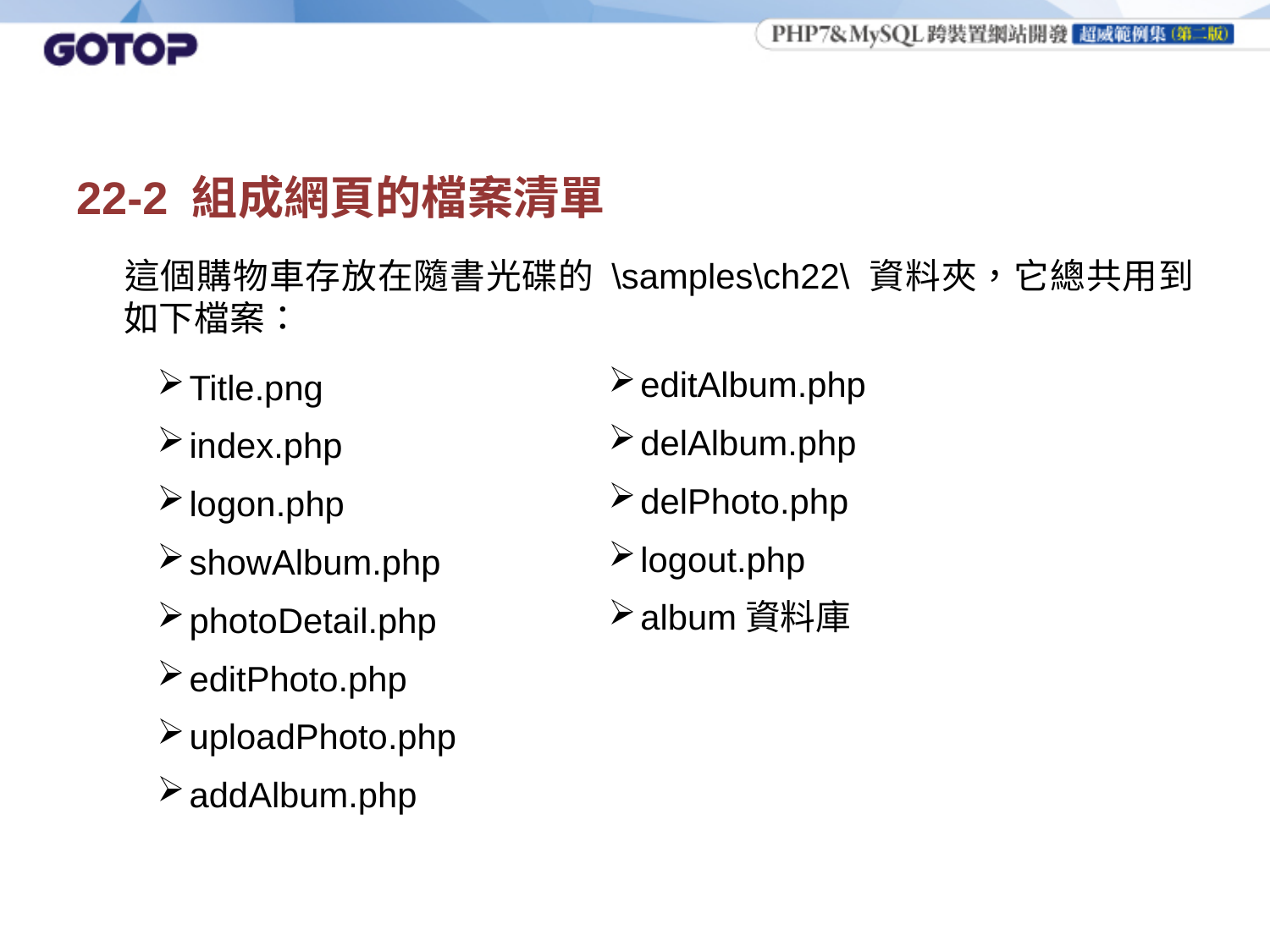

# 22-2 組成網頁的檔案清單
	這個購物車存放在隨書光碟的 \samples\ch22\ 資料夾，它總共用到如下檔案：
Title.png
index.php
logon.php
showAlbum.php
photoDetail.php
editPhoto.php
uploadPhoto.php
addAlbum.php

editAlbum.php
delAlbum.php
delPhoto.php
logout.php
album資料庫